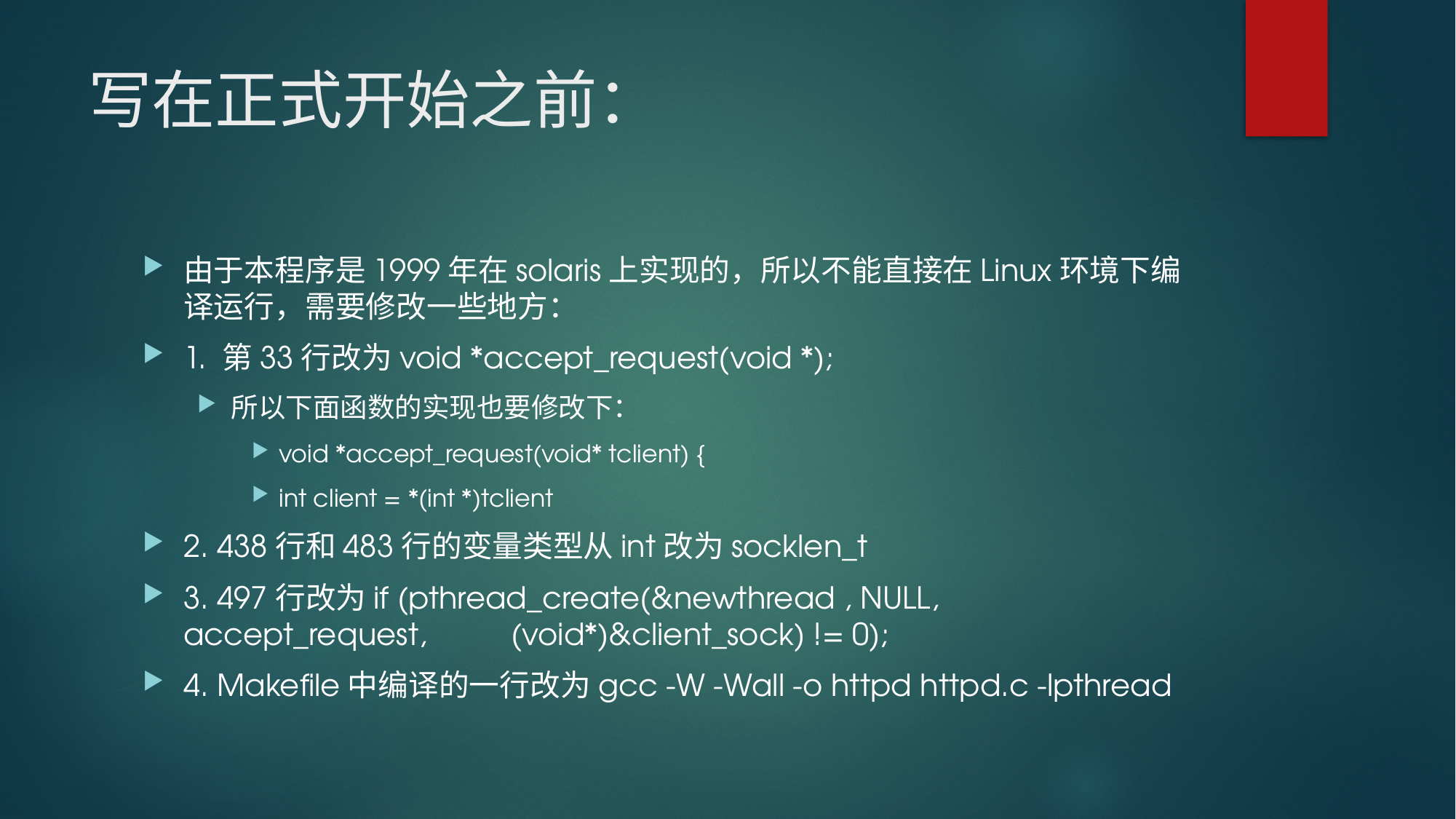

# 写在正式开始之前：
由于本程序是1999年在solaris上实现的，所以不能直接在Linux环境下编译运行，需要修改一些地方：
1. 第33行改为void *accept_request(void *);
所以下面函数的实现也要修改下：
void *accept_request(void* tclient) {
int client = *(int *)tclient
2. 438行和483行的变量类型从int改为socklen_t
3. 497行改为if (pthread_create(&newthread , NULL, accept_request, 	(void*)&client_sock) != 0);
4. Makefile中编译的一行改为gcc -W -Wall -o httpd httpd.c -lpthread